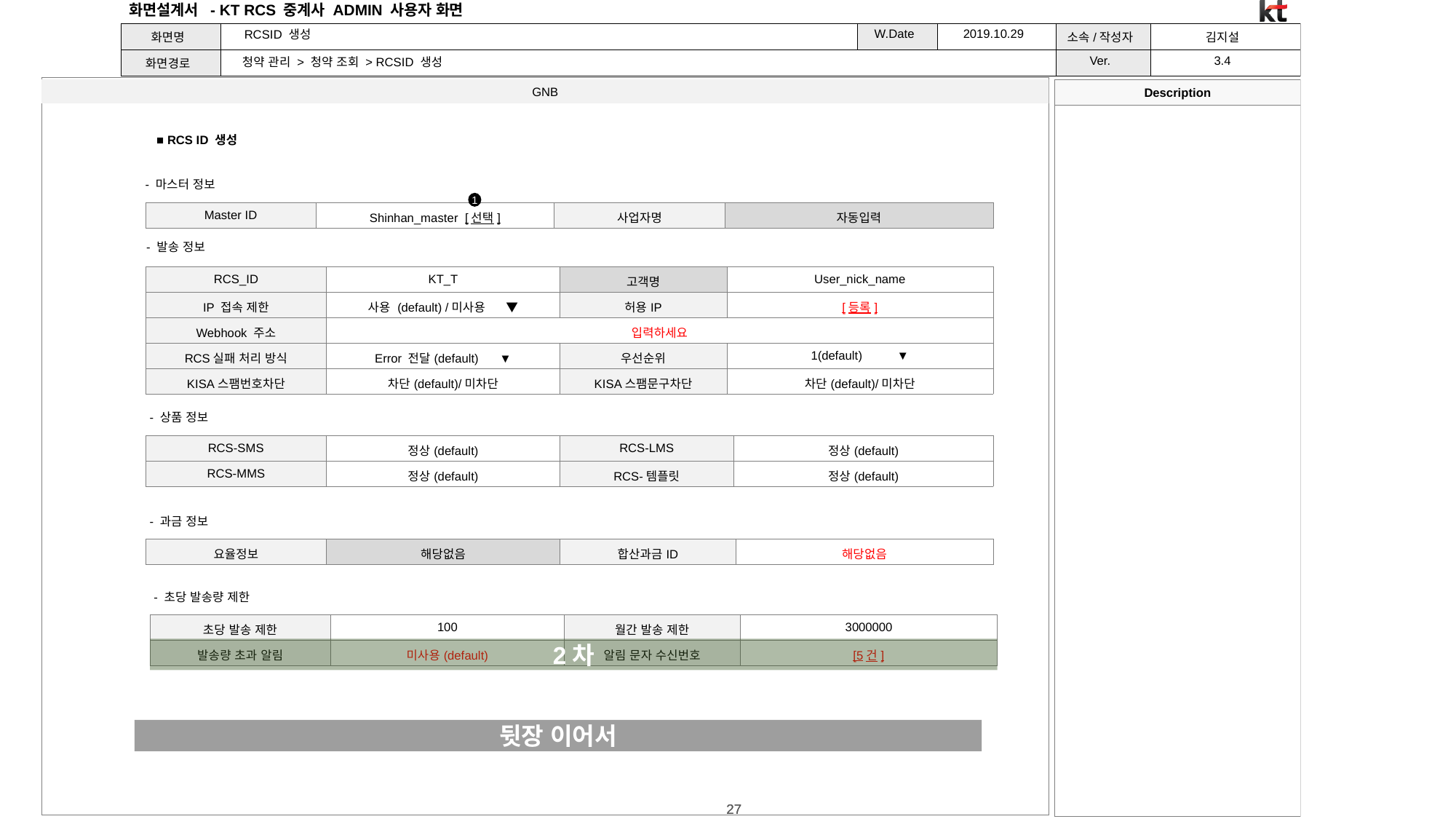

RCSID 생성
청약 관리 > 청약 조회 > RCSID 생성
■ RCS ID 생성
- 마스터 정보
1
| Master ID | Shinhan\_master [선택] | 사업자명 | 자동입력 |
| --- | --- | --- | --- |
- 발송 정보
| RCS\_ID | KT\_T | 고객명 | User\_nick\_name |
| --- | --- | --- | --- |
| IP 접속 제한 | 사용 (default) /미사용 ▼ | 허용IP | [등록] |
| Webhook 주소 | 입력하세요 |  |  |
| RCS실패 처리 방식 | Error 전달(default) ▼ | 우선순위 | 1(default) ▼ |
| KISA스팸번호차단 | 차단(default)/미차단 | KISA스팸문구차단 | 차단(default)/미차단 |
- 상품 정보

| RCS-SMS | 정상(default) | RCS-LMS | 정상(default) |
| --- | --- | --- | --- |
| RCS-MMS | 정상(default) | RCS-템플릿 | 정상(default) |
- 과금 정보
| 요율정보 | 해당없음 | 합산과금ID | 해당없음 |
| --- | --- | --- | --- |
- 초당 발송량 제한
| 초당 발송 제한 | 100 | 월간 발송 제한 | 3000000 |
| --- | --- | --- | --- |
| 발송량 초과 알림 | 미사용(default) | 알림 문자 수신번호 | [5건] |
2차
뒷장 이어서